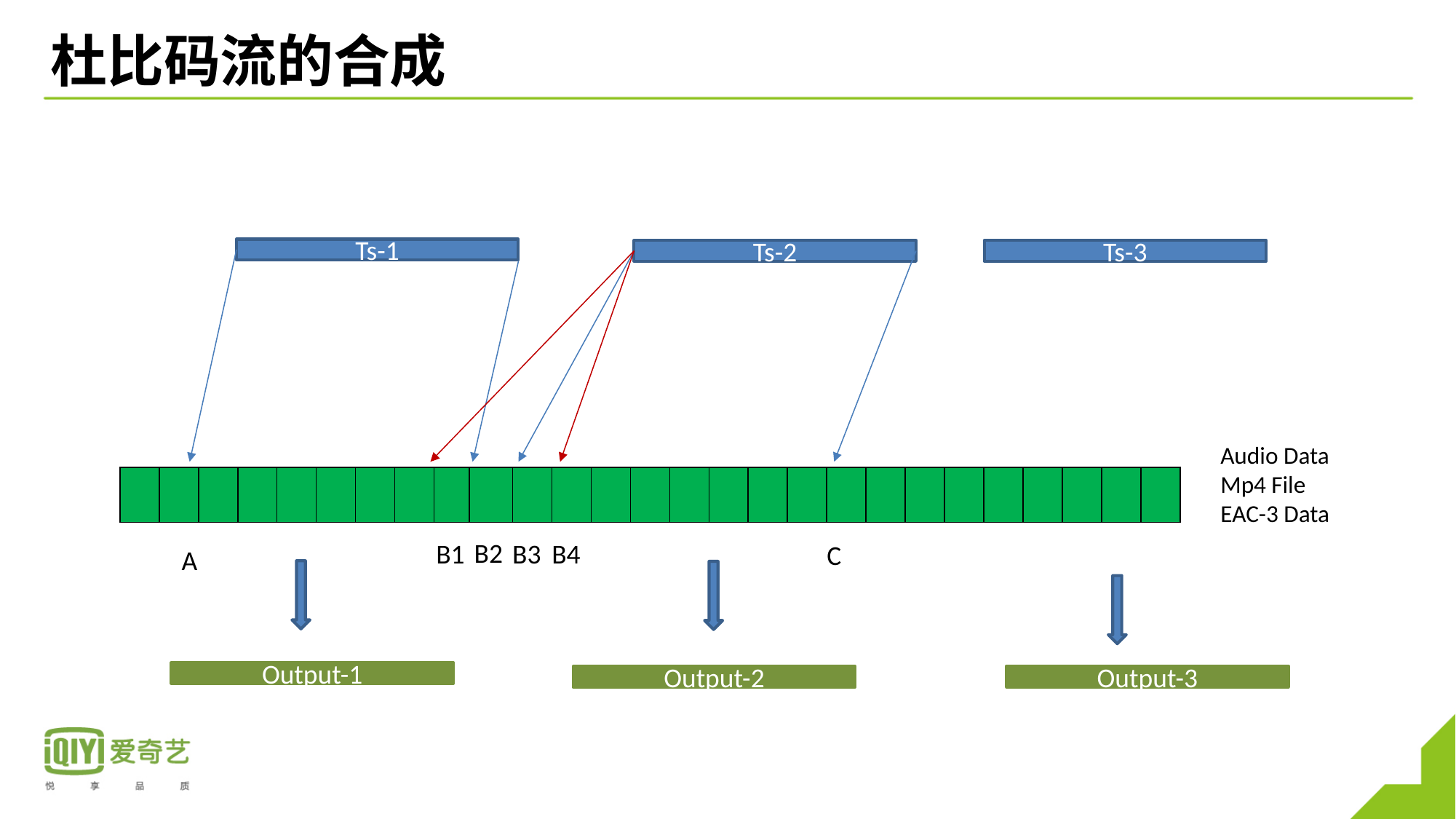

# 杜比码流的合成
Ts-1
Ts-2
Ts-3
Audio Data
Mp4 File
EAC-3 Data

|  |  |  |  |  |  |  |  |  |  |  |  |  |  |  |  |  |  |  |  |  |  |  |  |  |  |  |
| --- | --- | --- | --- | --- | --- | --- | --- | --- | --- | --- | --- | --- | --- | --- | --- | --- | --- | --- | --- | --- | --- | --- | --- | --- | --- | --- |
B2
B3
B4
B1
C
A

Output-1
Output-3
Output-2